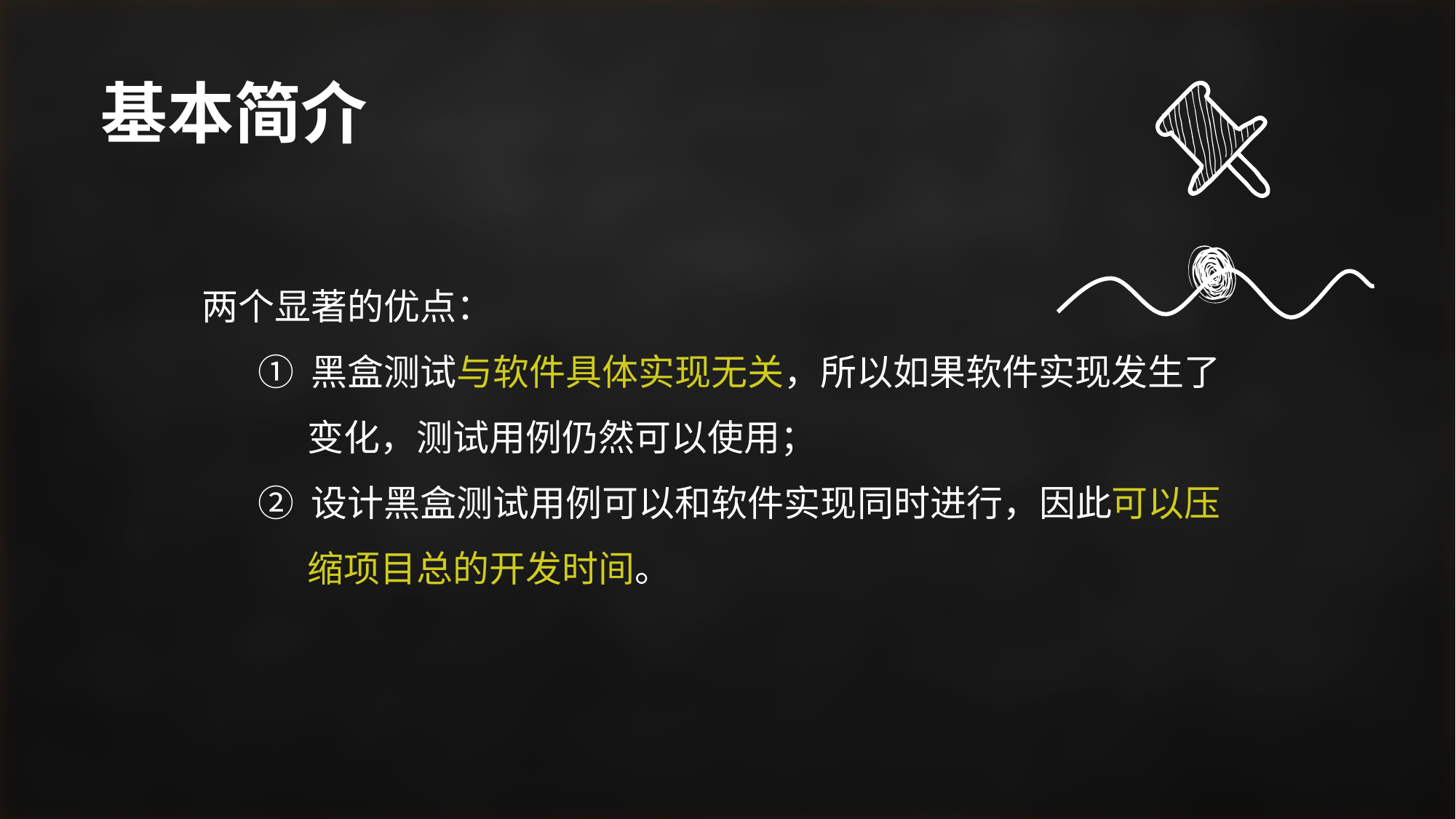

# 基本简介

 两个显著的优点：
① 黑盒测试与软件具体实现无关，所以如果软件实现发生了
     变化，测试用例仍然可以使用；
② 设计黑盒测试用例可以和软件实现同时进行，因此可以压
     缩项目总的开发时间。